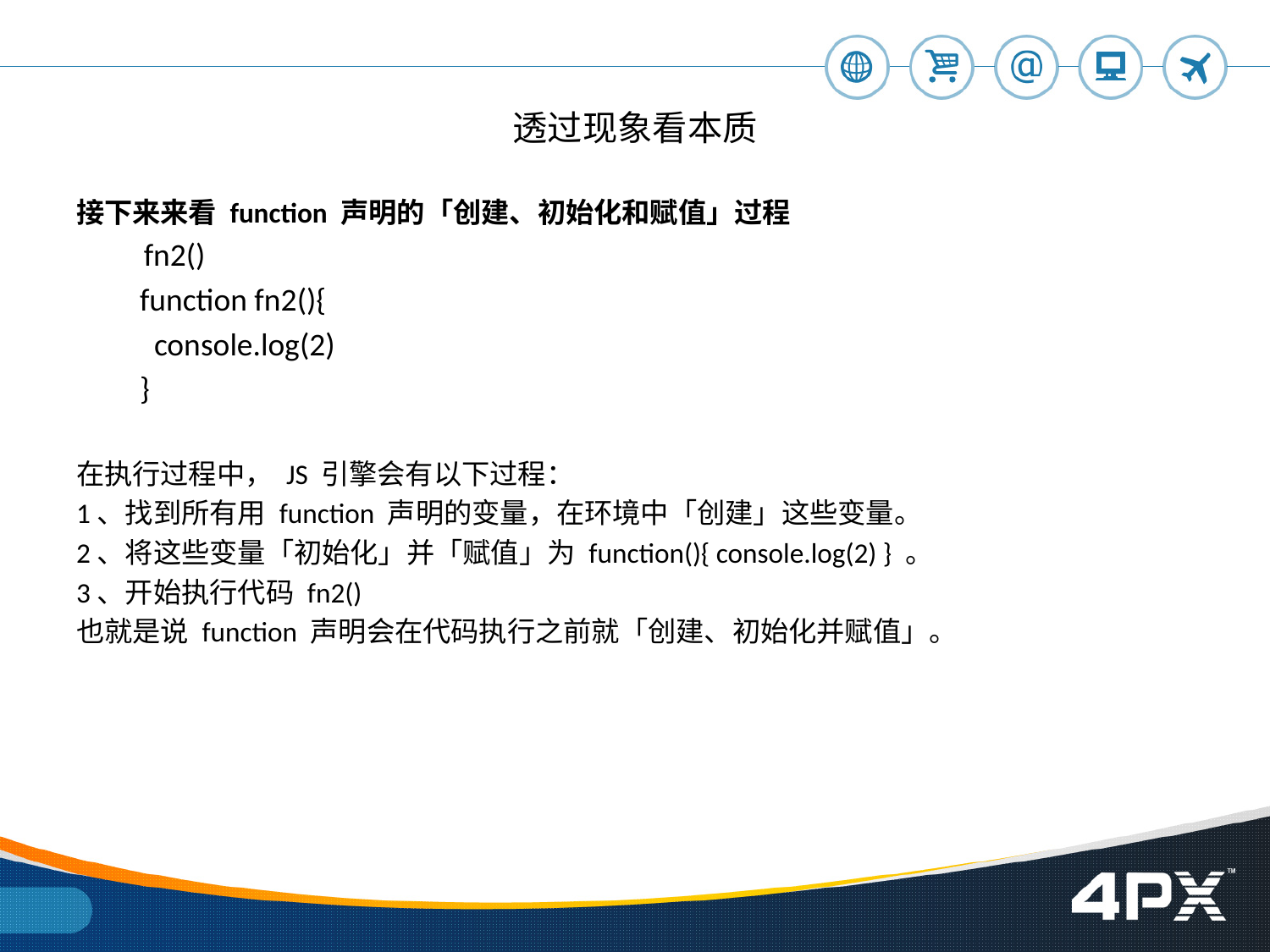

# 透过现象看本质
接下来来看 function 声明的「创建、初始化和赋值」过程
	   fn2()
function fn2(){
  console.log(2)
}

在执行过程中， JS 引擎会有以下过程：
1、找到所有用 function 声明的变量，在环境中「创建」这些变量。
2、将这些变量「初始化」并「赋值」为 function(){ console.log(2) } 。
3、开始执行代码 fn2()
也就是说 function 声明会在代码执行之前就「创建、初始化并赋值」。